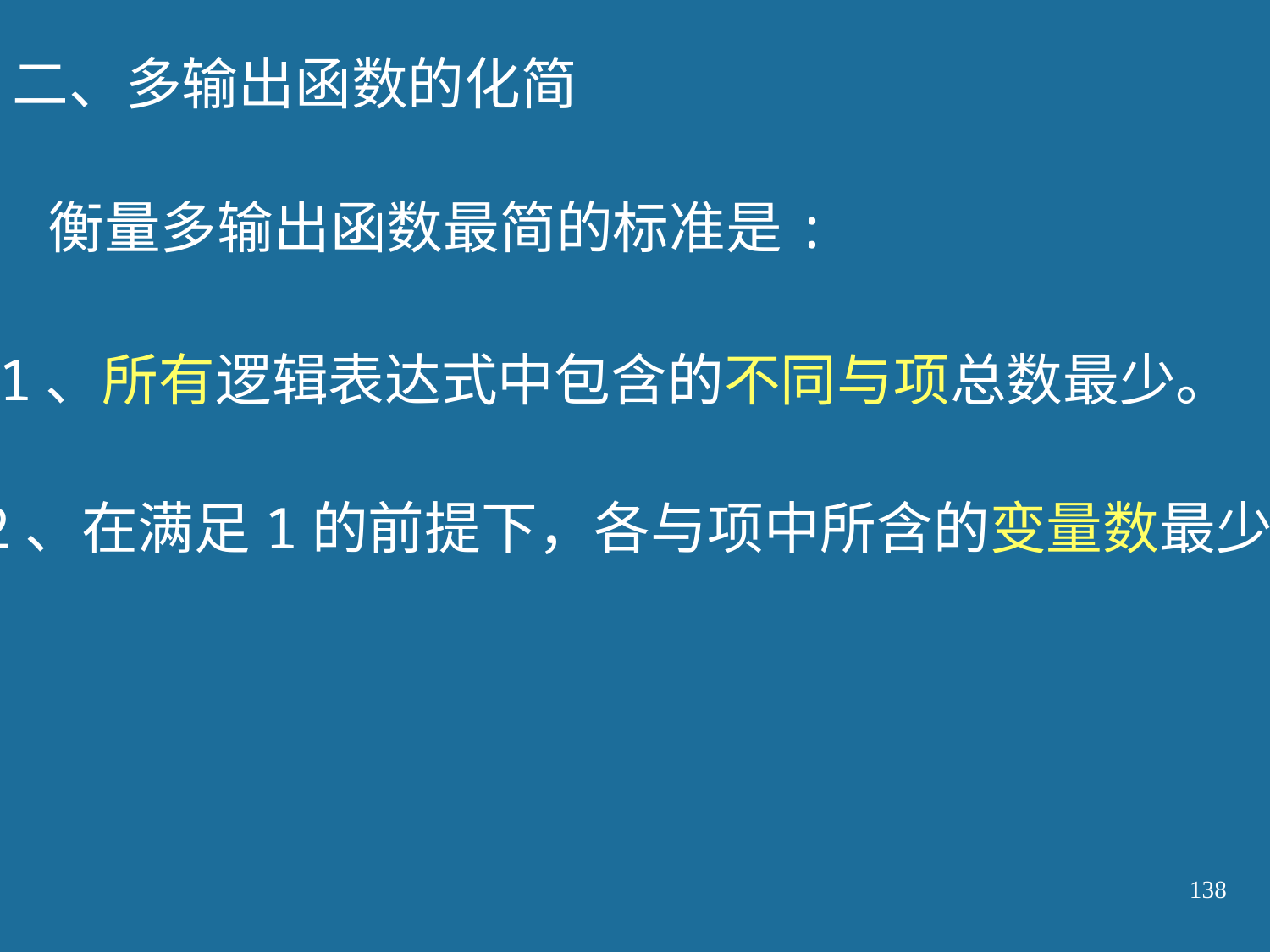

二、多输出函数的化简
衡量多输出函数最简的标准是:
1、所有逻辑表达式中包含的不同与项总数最少。
2、在满足1的前提下，各与项中所含的变量数最少。
138